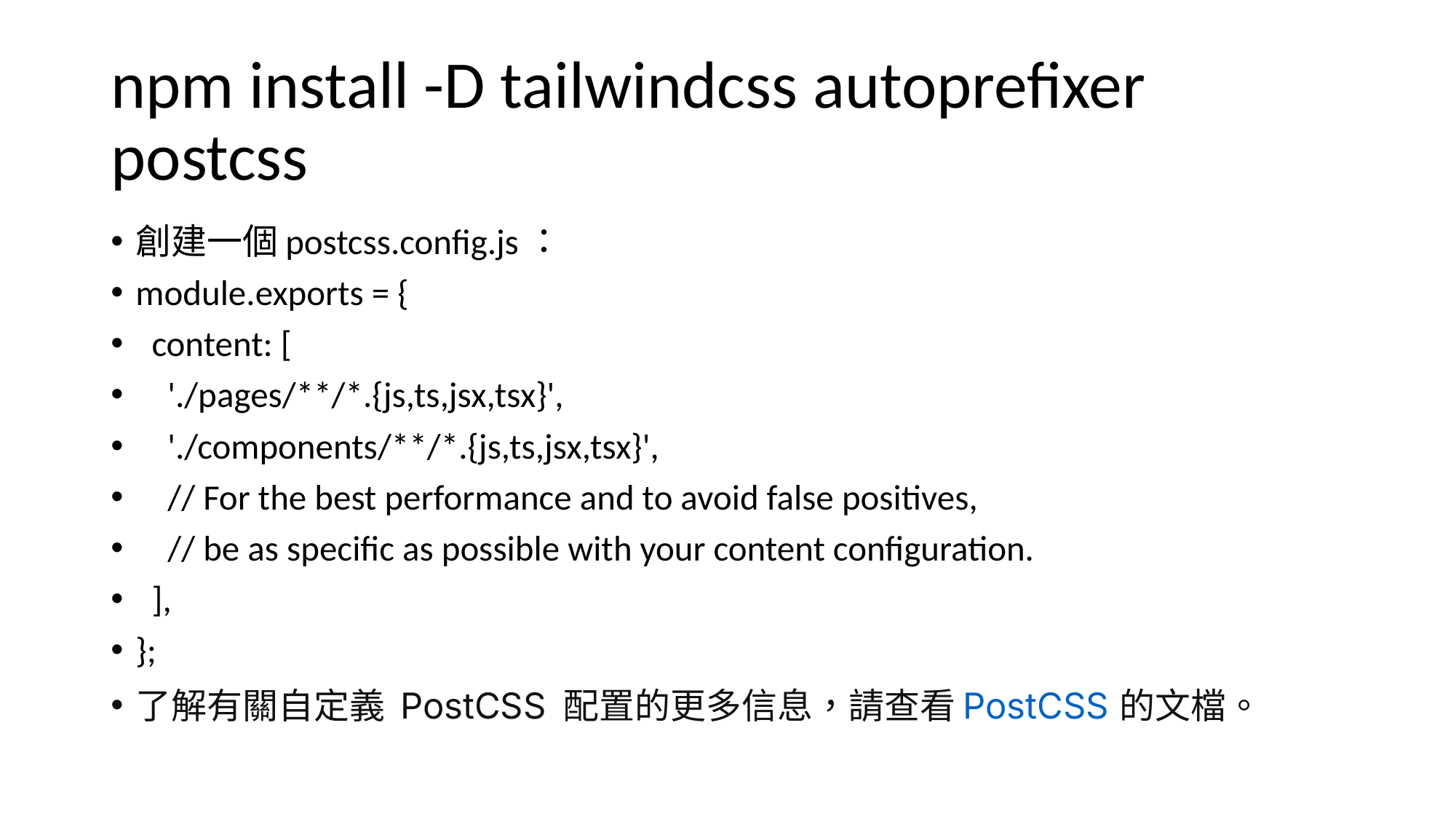

# npm install -D tailwindcss autoprefixer postcss
創建一個postcss.config.js：
module.exports = {
  content: [
    './pages/**/*.{js,ts,jsx,tsx}',
    './components/**/*.{js,ts,jsx,tsx}',
    // For the best performance and to avoid false positives,
    // be as specific as possible with your content configuration.
  ],
};
了解有關自定義 PostCSS 配置的更多信息，請查看PostCSS 的文檔。